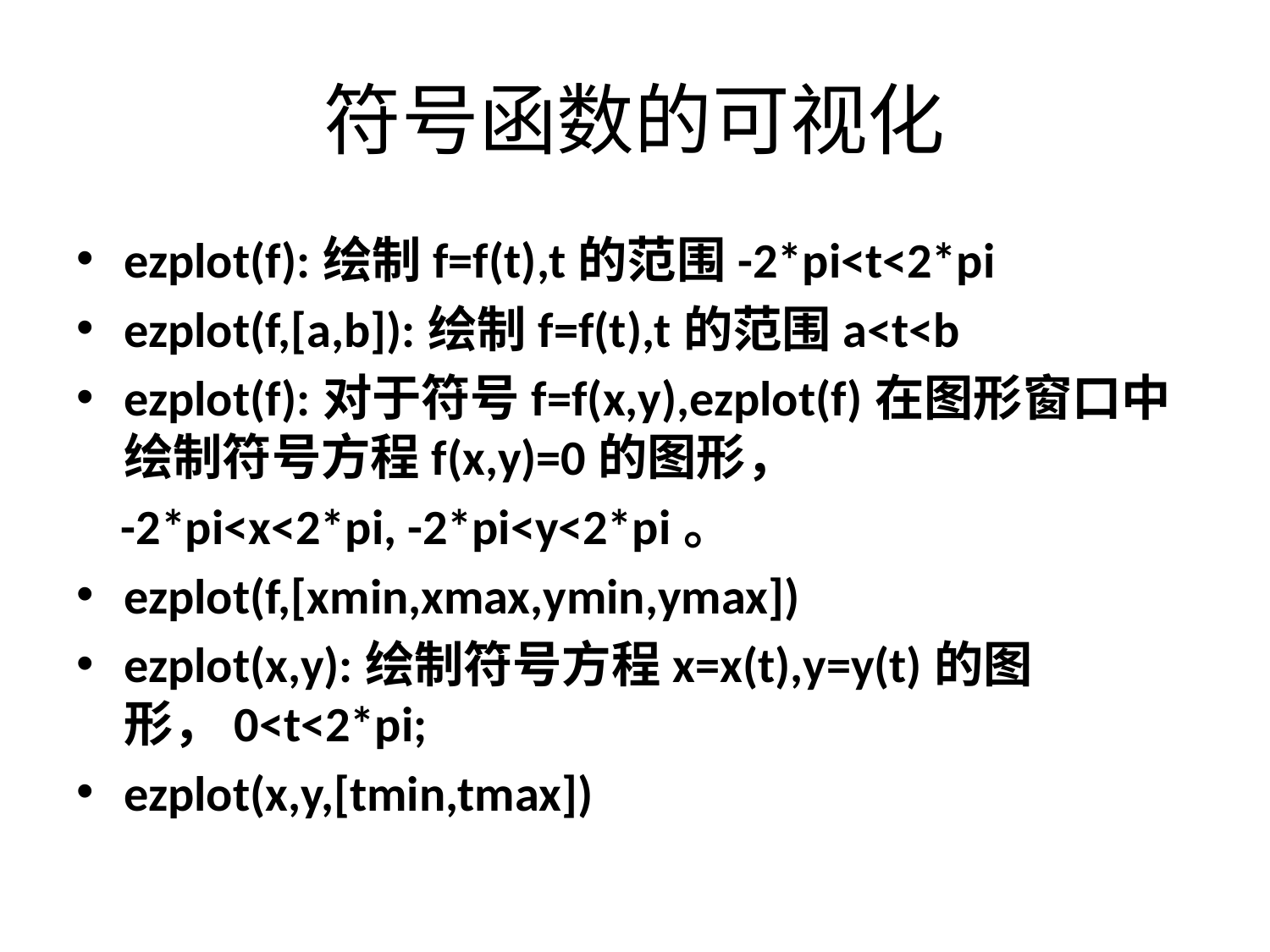

# 符号函数的可视化
ezplot(f):绘制f=f(t),t的范围-2*pi<t<2*pi
ezplot(f,[a,b]):绘制f=f(t),t的范围a<t<b
ezplot(f):对于符号f=f(x,y),ezplot(f)在图形窗口中绘制符号方程f(x,y)=0的图形，
    -2*pi<x<2*pi, -2*pi<y<2*pi。
ezplot(f,[xmin,xmax,ymin,ymax])
ezplot(x,y):绘制符号方程x=x(t),y=y(t)的图形，0<t<2*pi;
ezplot(x,y,[tmin,tmax])